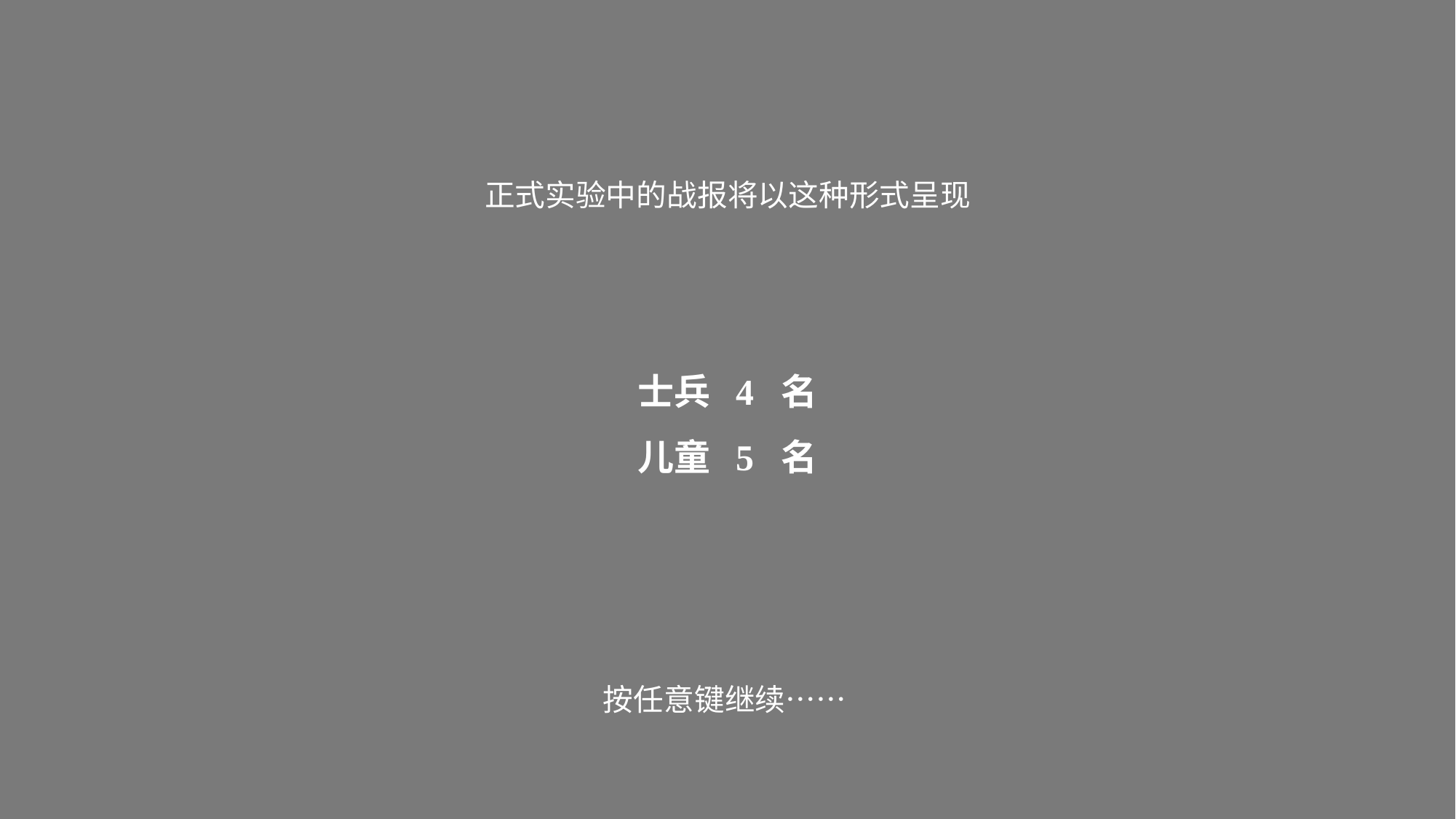

正式实验中的战报将以这种形式呈现
士兵  4  名
儿童  5  名
按任意键继续……